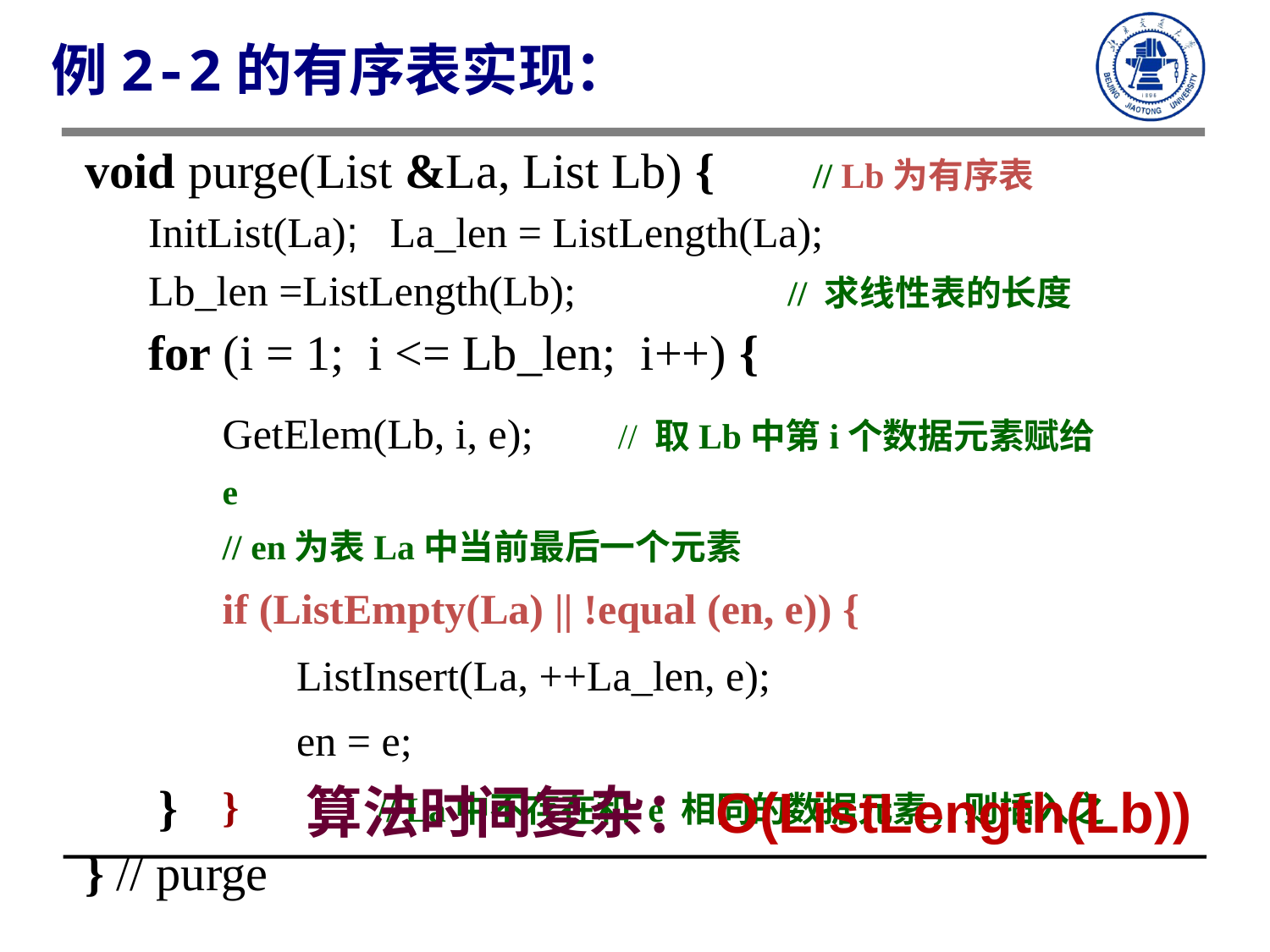

例2-2的有序表实现：
void purge(List &La, List Lb) {        // Lb为有序表
      InitList(La);   La_len = ListLength(La);
      Lb_len =ListLength(Lb);                    // 求线性表的长度
      for (i = 1;  i <= Lb_len;  i++) {

      }
} // purge
GetElem(Lb, i, e);        // 取Lb中第i个数据元素赋给 e
// en为表La中当前最后一个元素
if (ListEmpty(La) || !equal (en, e)) {
       ListInsert(La, ++La_len, e);
       en = e;
}             // La中不存在和 e 相同的数据元素，则插入之
算法时间复杂：O(ListLength(Lb))